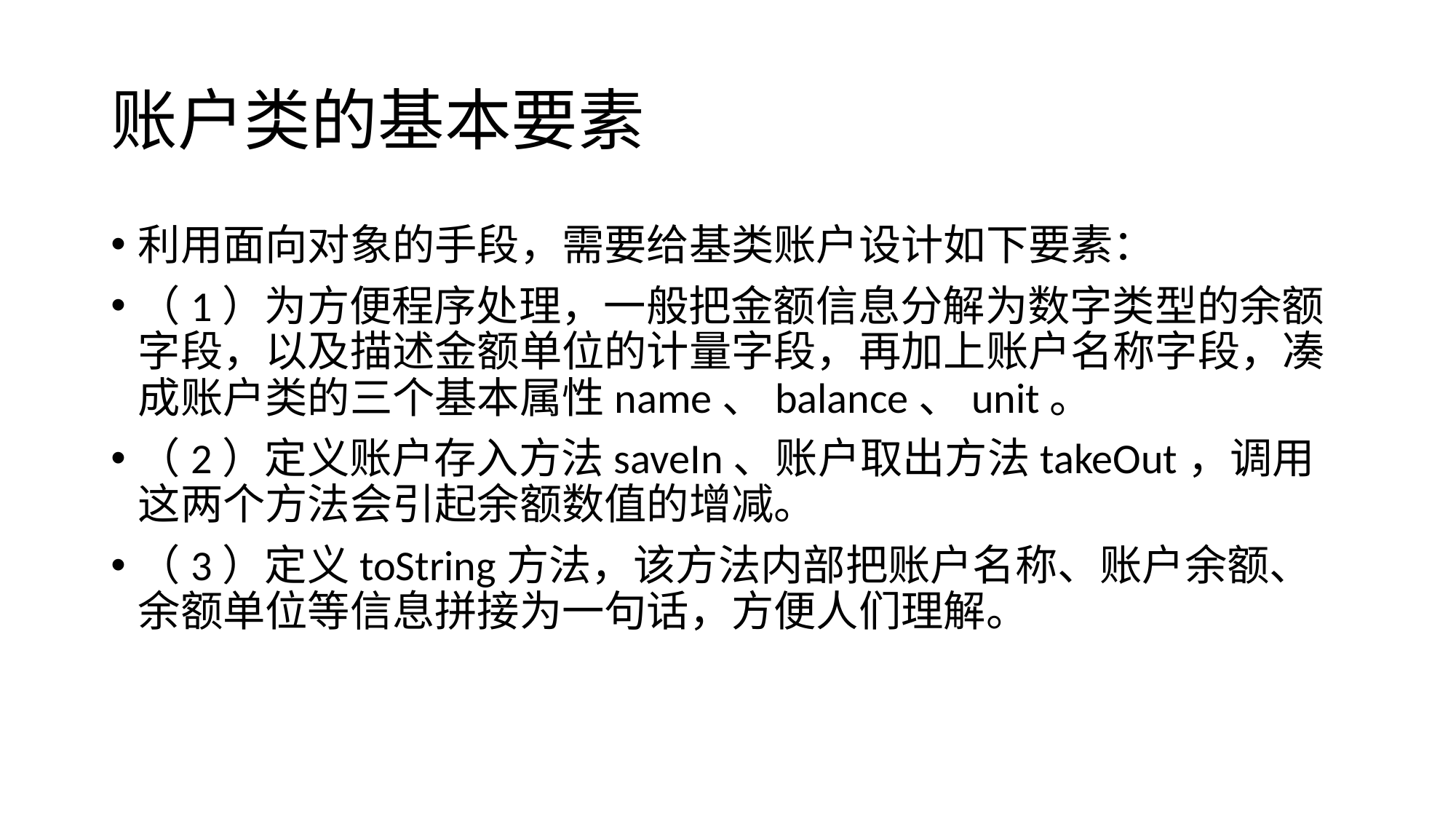

# 账户类的基本要素
利用面向对象的手段，需要给基类账户设计如下要素：
（1）为方便程序处理，一般把金额信息分解为数字类型的余额字段，以及描述金额单位的计量字段，再加上账户名称字段，凑成账户类的三个基本属性name、balance、unit。
（2）定义账户存入方法saveIn、账户取出方法takeOut，调用这两个方法会引起余额数值的增减。
（3）定义toString方法，该方法内部把账户名称、账户余额、余额单位等信息拼接为一句话，方便人们理解。